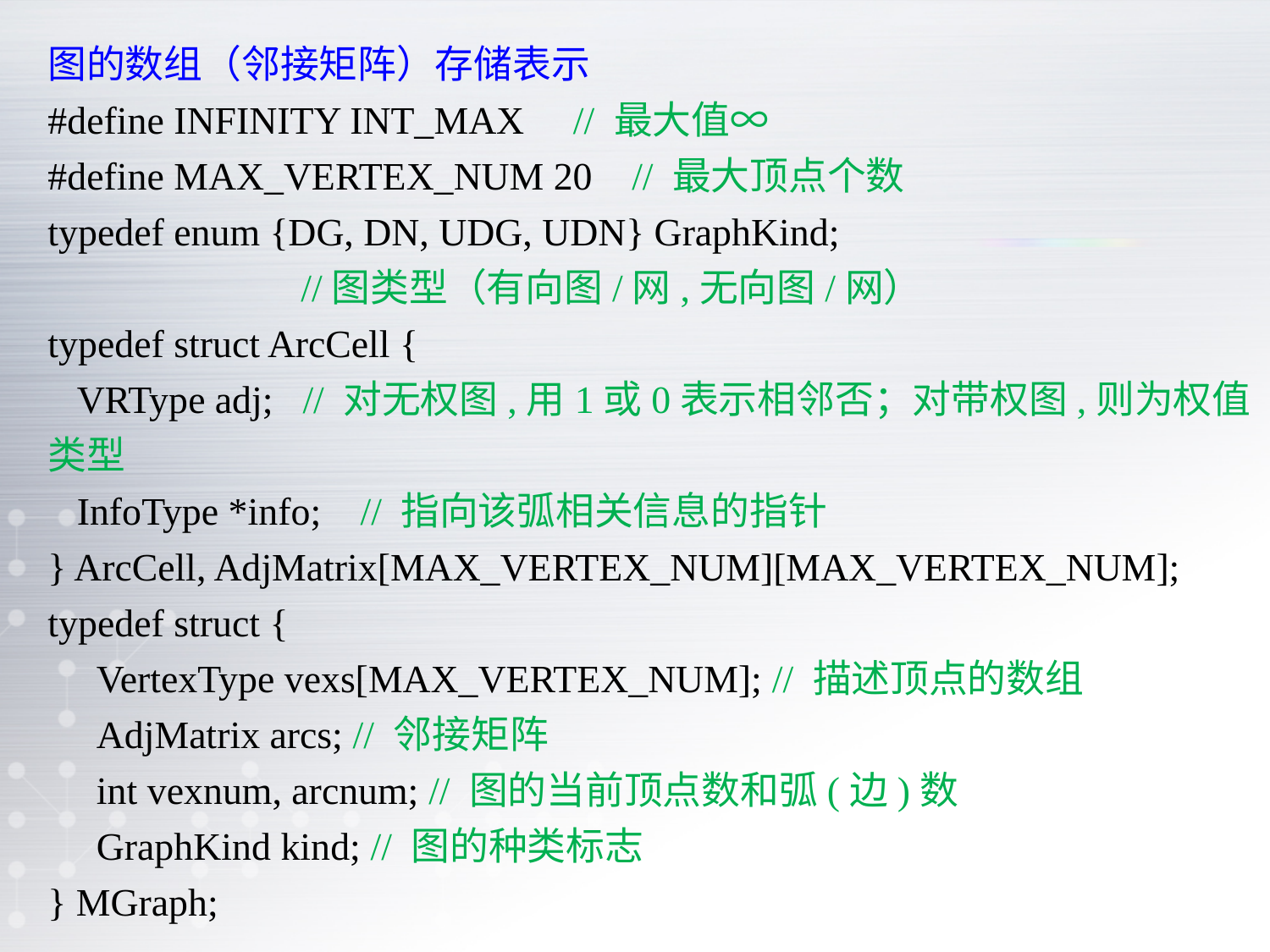

图的数组（邻接矩阵）存储表示
#define INFINITY INT_MAX     // 最大值∞
#define MAX_VERTEX_NUM 20    // 最大顶点个数
typedef enum {DG, DN, UDG, UDN} GraphKind;
                          //图类型（有向图/网,无向图/网）
typedef struct ArcCell {
   VRType adj;   // 对无权图,用1或0表示相邻否；对带权图,则为权值类型
   InfoType *info;    // 指向该弧相关信息的指针
} ArcCell, AdjMatrix[MAX_VERTEX_NUM][MAX_VERTEX_NUM];
typedef struct {
     VertexType vexs[MAX_VERTEX_NUM]; // 描述顶点的数组
     AdjMatrix arcs; // 邻接矩阵
     int vexnum, arcnum; // 图的当前顶点数和弧(边)数
     GraphKind kind; // 图的种类标志
} MGraph;